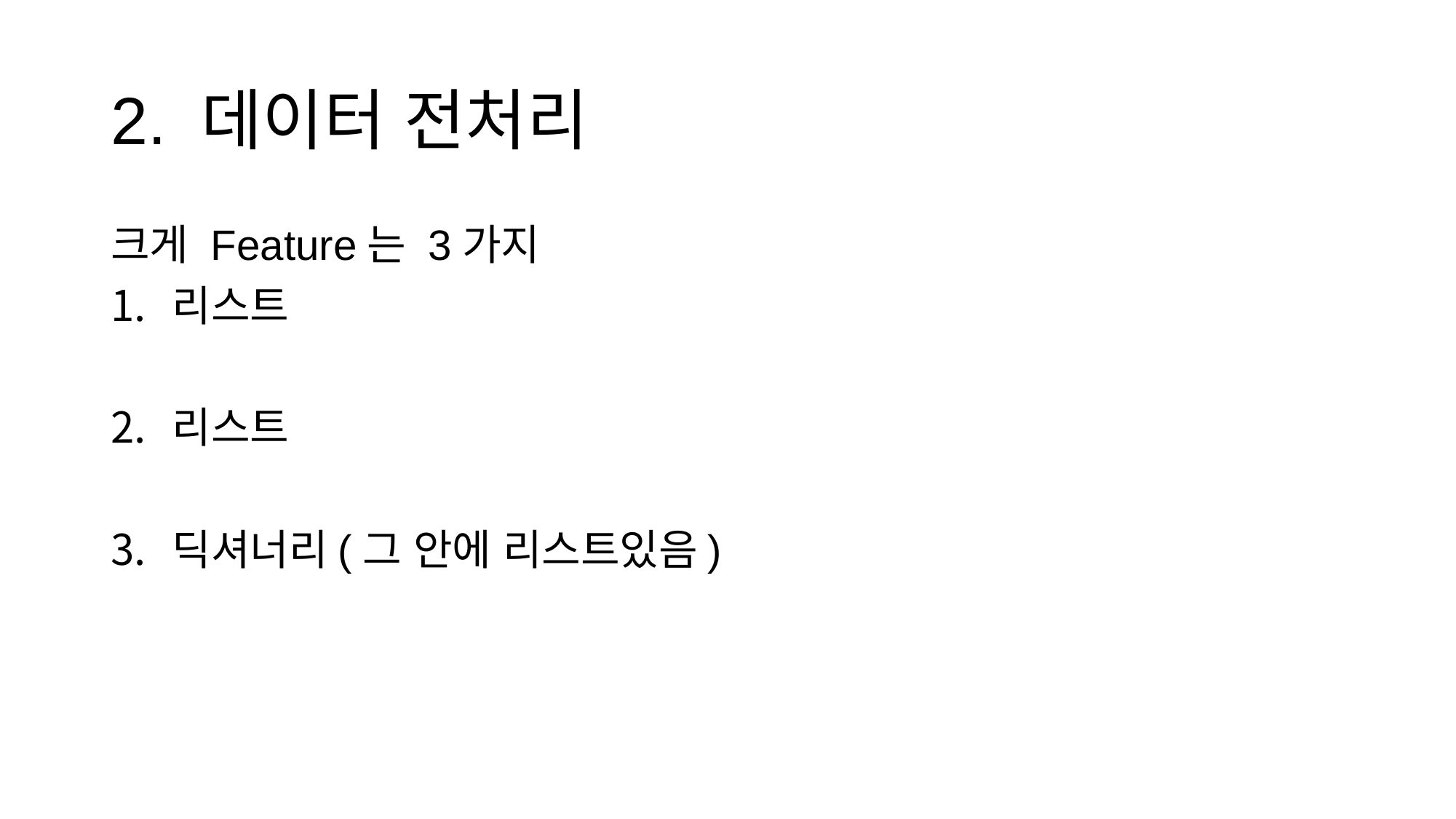

# 2. 데이터 전처리
크게 Feature는 3가지
리스트

리스트

딕셔너리(그 안에 리스트있음)